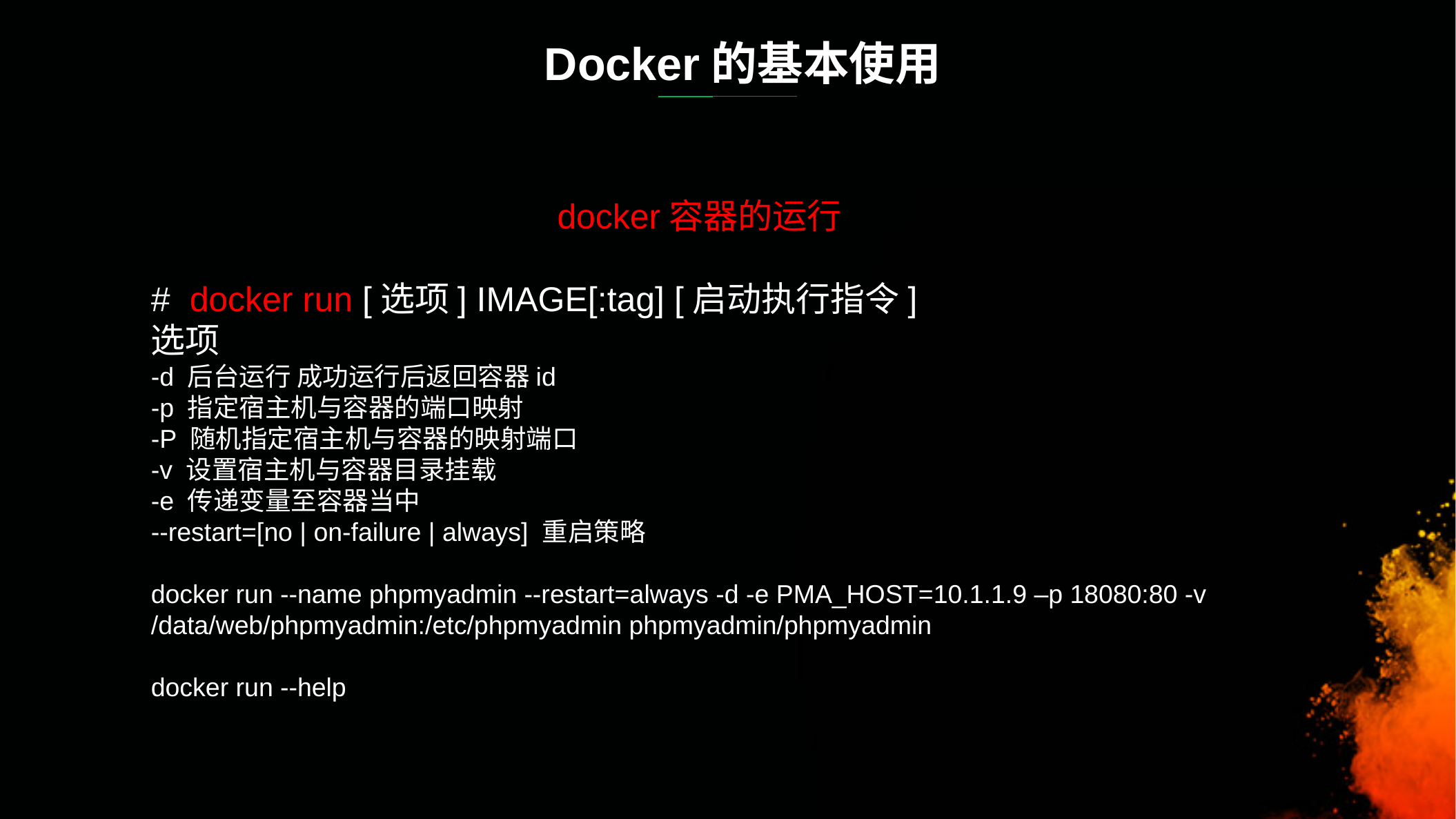

Docker的基本使用
docker容器的运行

#  docker run [选项] IMAGE[:tag] [启动执行指令]
选项
-d 后台运行 成功运行后返回容器id
-p 指定宿主机与容器的端口映射
-P 随机指定宿主机与容器的映射端口
-v 设置宿主机与容器目录挂载
-e 传递变量至容器当中
--restart=[no | on-failure | always] 重启策略

docker run --name phpmyadmin --restart=always -d -e PMA_HOST=10.1.1.9 –p 18080:80 -v /data/web/phpmyadmin:/etc/phpmyadmin phpmyadmin/phpmyadmin

docker run --help